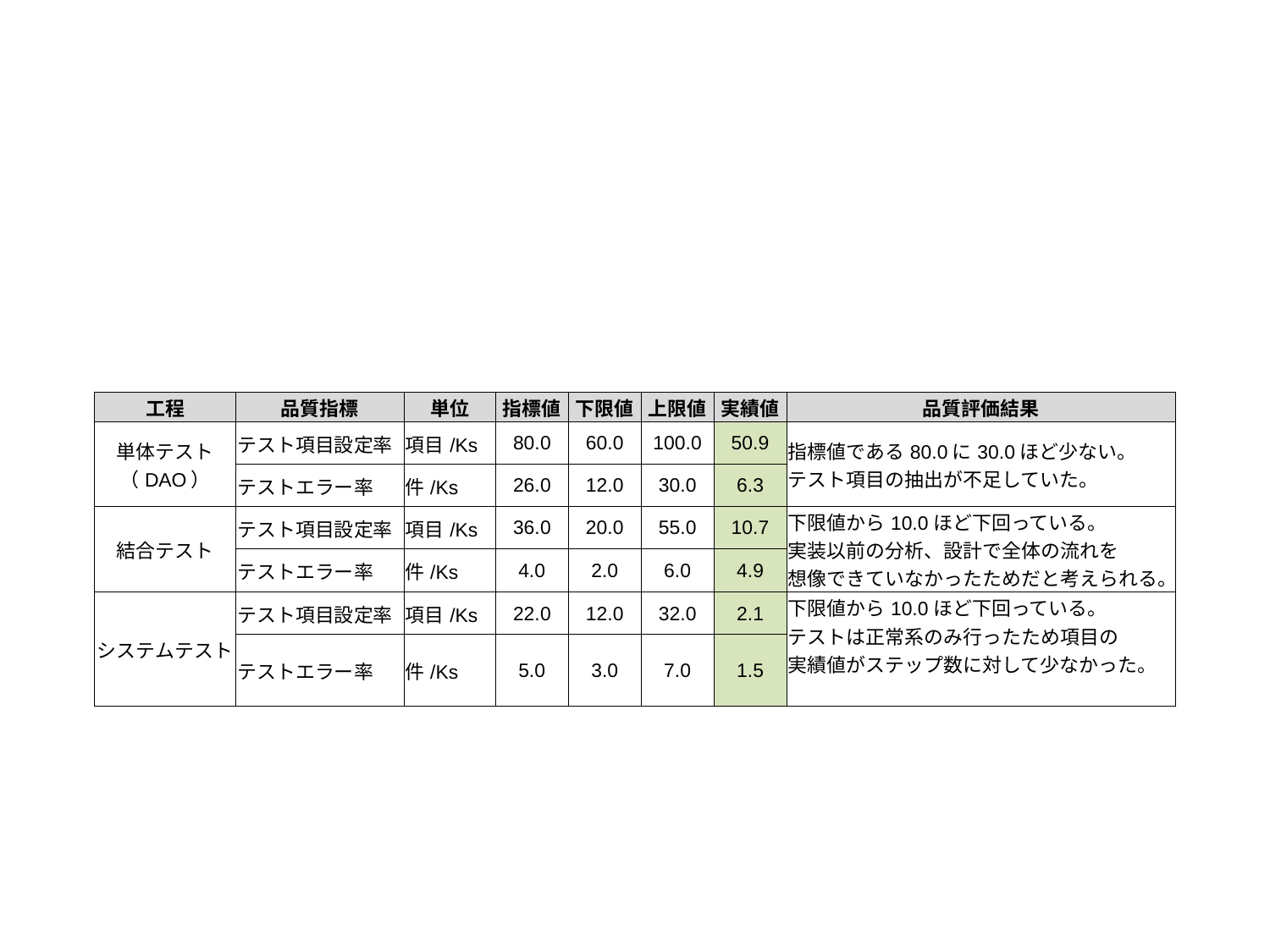

#
| 工程 | 品質指標 | 単位 | 指標値 | 下限値 | 上限値 | 実績値 | 品質評価結果 |
| --- | --- | --- | --- | --- | --- | --- | --- |
| 単体テスト （DAO） | テスト項目設定率 | 項目/Ks | 80.0 | 60.0 | 100.0 | 50.9 | 指標値である80.0に30.0ほど少ない。 テスト項目の抽出が不足していた。 |
|  | テストエラー率 | 件/Ks | 26.0 | 12.0 | 30.0 | 6.3 |  |
| 結合テスト | テスト項目設定率 | 項目/Ks | 36.0 | 20.0 | 55.0 | 10.7 | 下限値から10.0ほど下回っている。 実装以前の分析、設計で全体の流れを 想像できていなかったためだと考えられる。 |
|  | テストエラー率 | 件/Ks | 4.0 | 2.0 | 6.0 | 4.9 |  |
| システムテスト | テスト項目設定率 | 項目/Ks | 22.0 | 12.0 | 32.0 | 2.1 | 下限値から10.0ほど下回っている。 テストは正常系のみ行ったため項目の 実績値がステップ数に対して少なかった。 |
|  | テストエラー率 | 件/Ks | 5.0 | 3.0 | 7.0 | 1.5 |  |